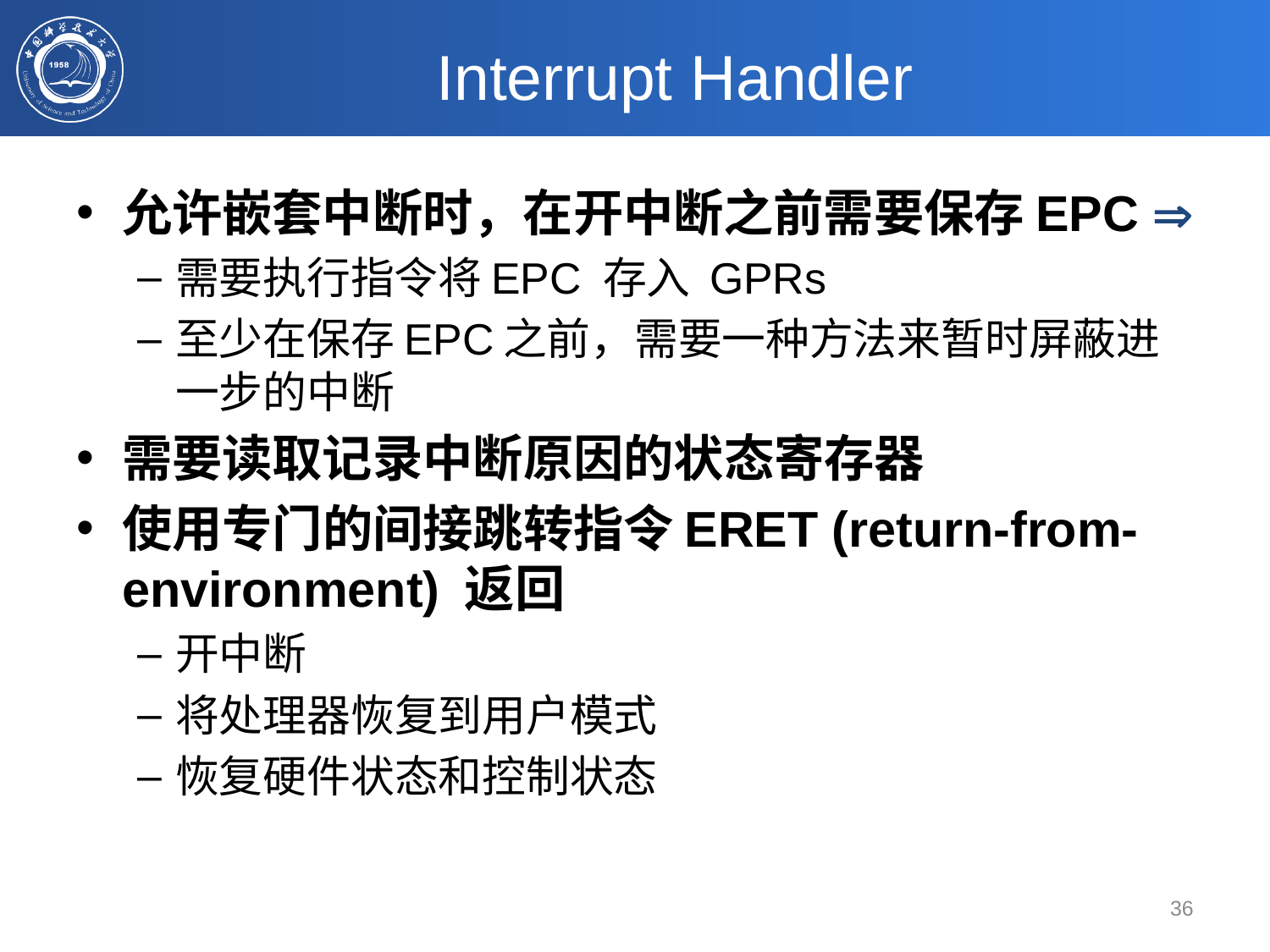

# Interrupt Handler
允许嵌套中断时，在开中断之前需要保存EPC ⇒
需要执行指令将EPC 存入 GPRs
至少在保存EPC之前，需要一种方法来暂时屏蔽进一步的中断
需要读取记录中断原因的状态寄存器
使用专门的间接跳转指令ERET (return-from-environment) 返回
开中断
将处理器恢复到用户模式
恢复硬件状态和控制状态
36